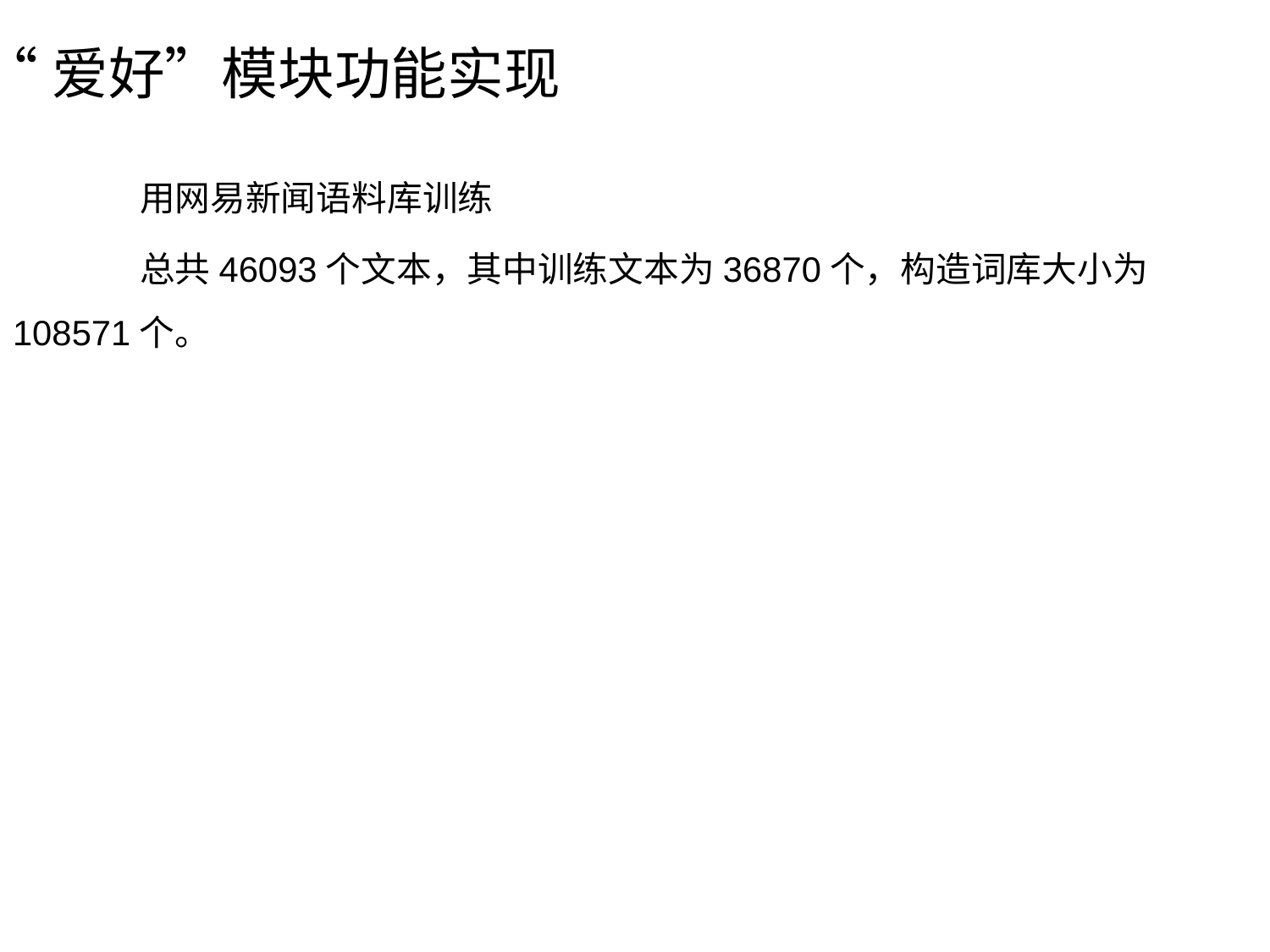

“爱好”模块功能实现
	用网易新闻语料库训练
	总共46093个文本，其中训练文本为36870个，构造词库大小为108571个。